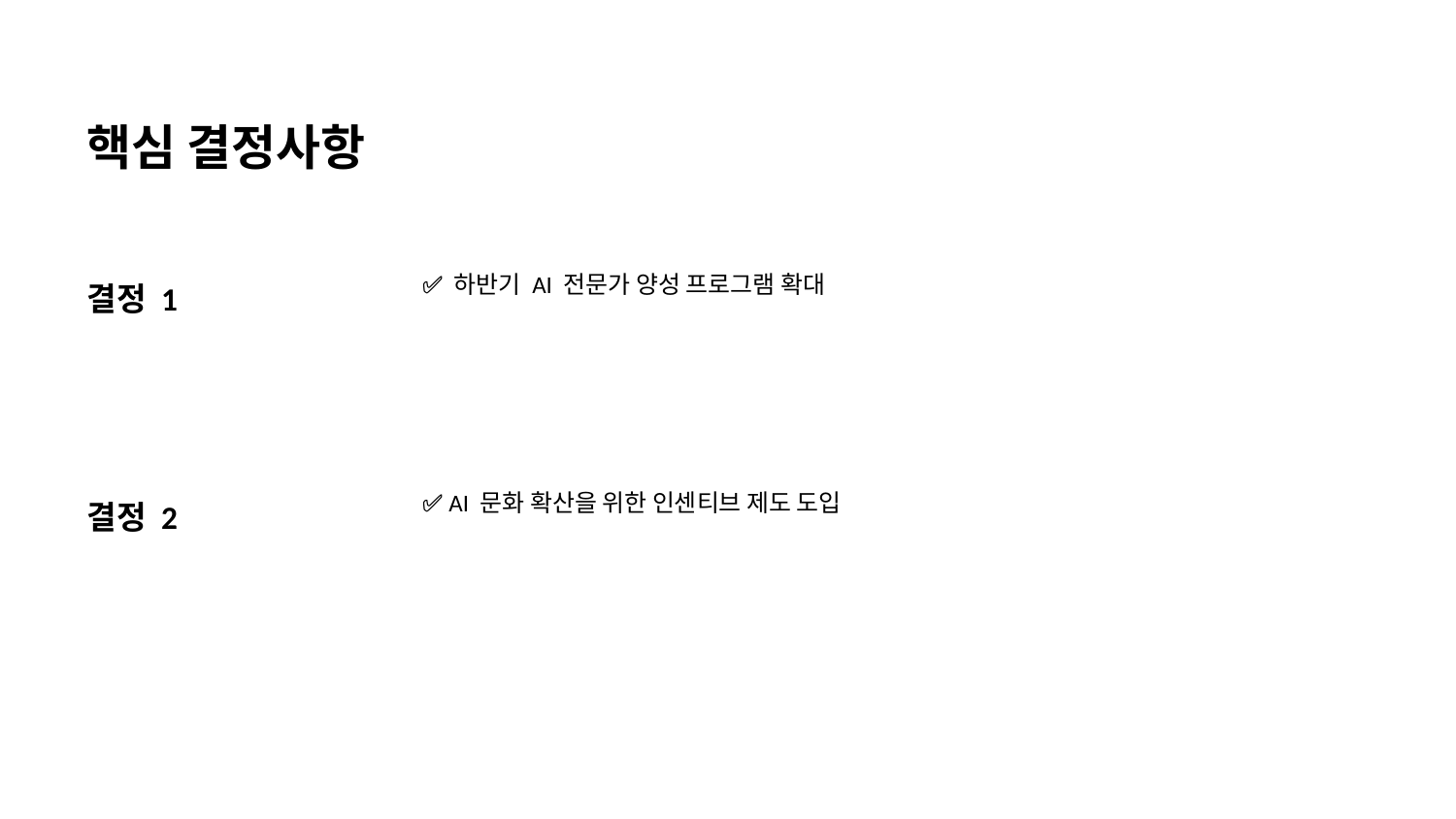

핵심 결정사항
결정 1
✅ 하반기 AI 전문가 양성 프로그램 확대
결정 2
✅ AI 문화 확산을 위한 인센티브 제도 도입